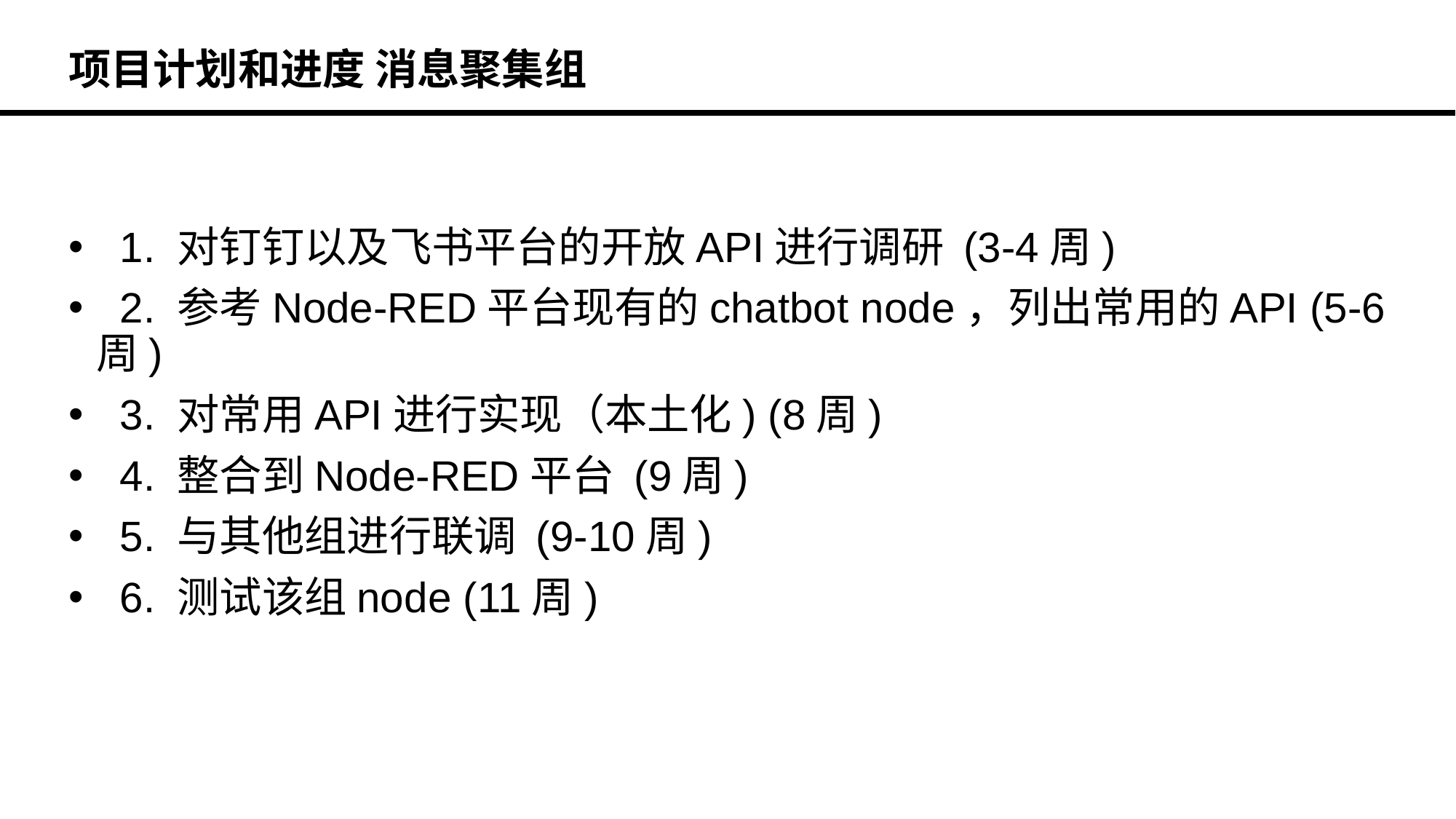

项目计划和进度 消息聚集组
  1. 对钉钉以及飞书平台的开放API进行调研 (3-4周)
  2. 参考Node-RED平台现有的chatbot node，列出常用的API (5-6周)
  3. 对常用API进行实现（本土化) (8周)
  4. 整合到Node-RED平台 (9周)
  5. 与其他组进行联调 (9-10周)
  6. 测试该组node (11周)